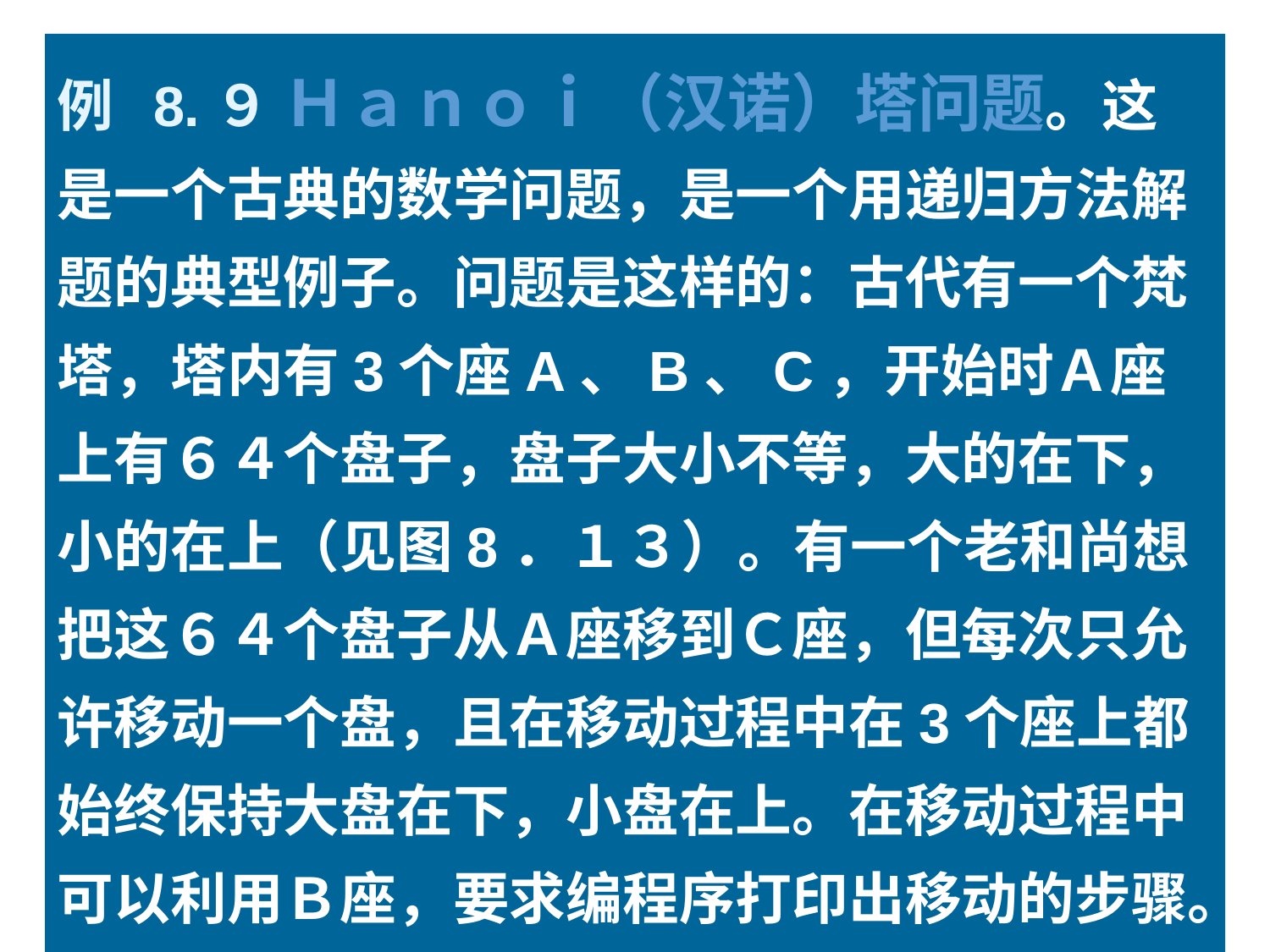

例  8.９ Ｈａｎｏｉ（汉诺）塔问题。这是一个古典的数学问题，是一个用递归方法解题的典型例子。问题是这样的：古代有一个梵塔，塔内有3个座A、B、C，开始时Ａ座上有６４个盘子，盘子大小不等，大的在下，小的在上（见图8．１３）。有一个老和尚想把这６４个盘子从Ａ座移到Ｃ座，但每次只允许移动一个盘，且在移动过程中在3个座上都始终保持大盘在下，小盘在上。在移动过程中可以利用Ｂ座，要求编程序打印出移动的步骤。
59